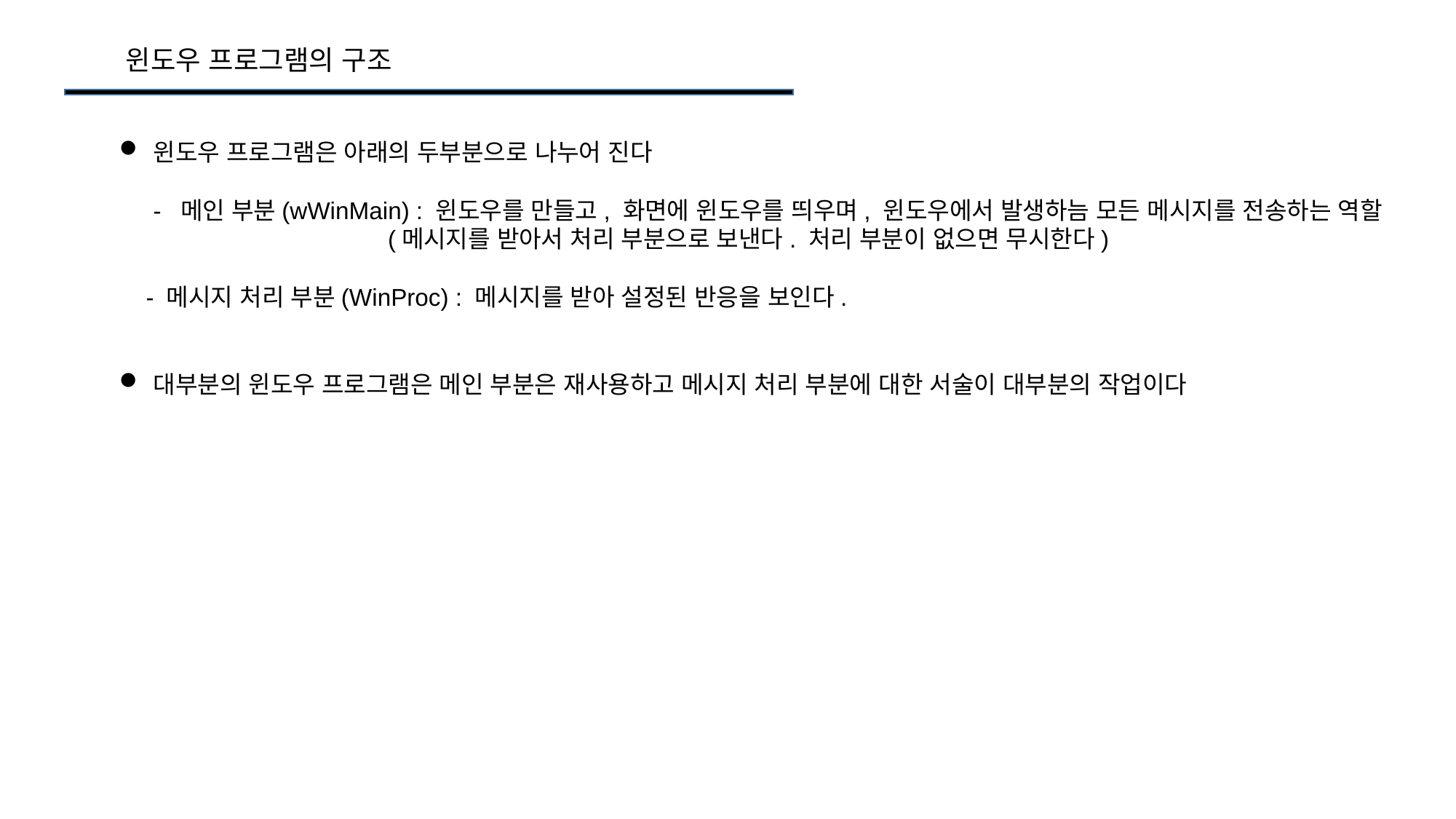

윈도우 프로그램의 구조

윈도우 프로그램은 아래의 두부분으로 나누어 진다
-  메인 부분(wWinMain) : 윈도우를 만들고, 화면에 윈도우를 띄우며, 윈도우에서 발생하늠 모든 메시지를 전송하는 역할
                                  (메시지를 받아서 처리 부분으로 보낸다. 처리 부분이 없으면 무시한다)

    - 메시지 처리 부분(WinProc) : 메시지를 받아 설정된 반응을 보인다.

대부분의 윈도우 프로그램은 메인 부분은 재사용하고 메시지 처리 부분에 대한 서술이 대부분의 작업이다